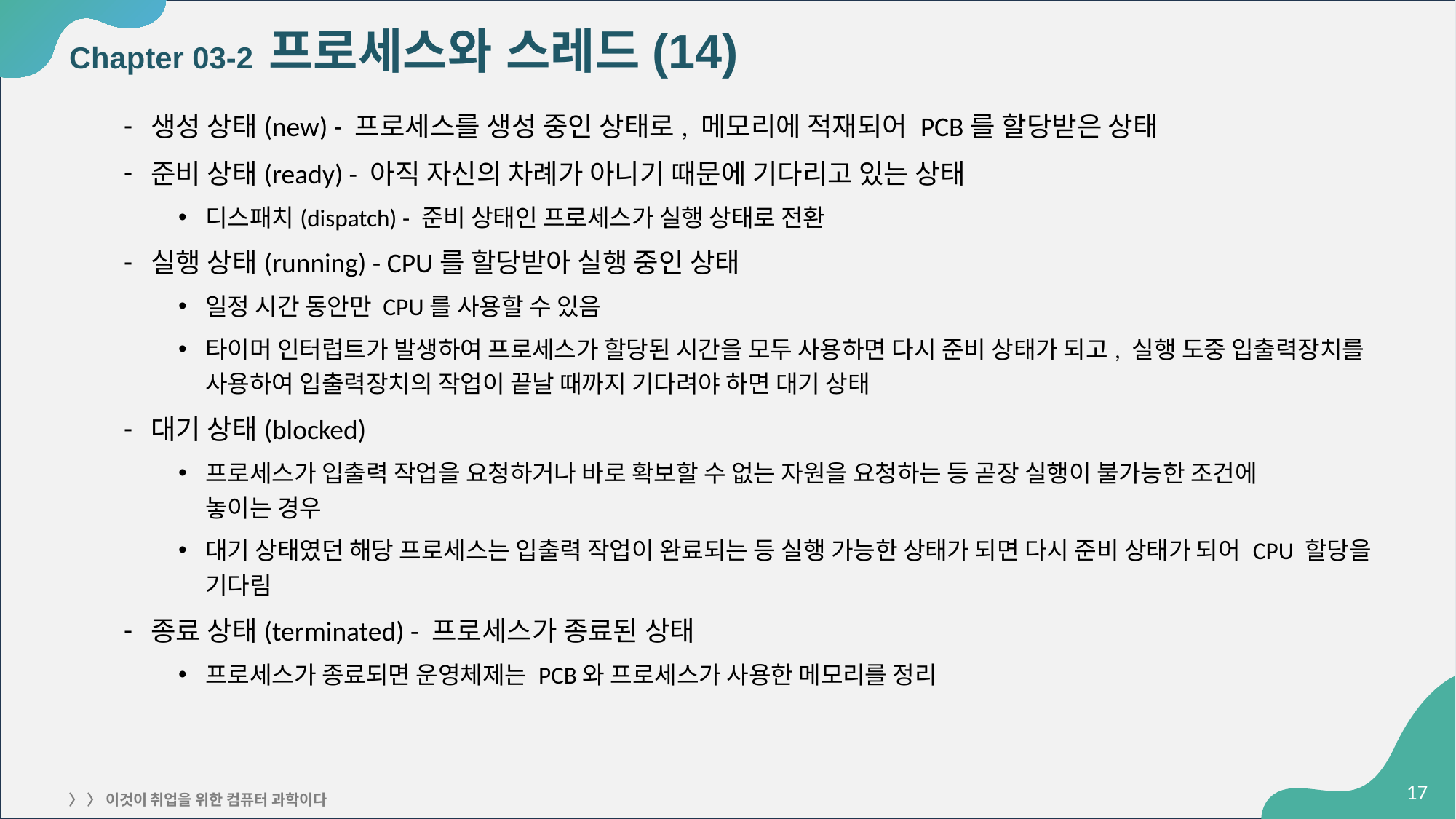

# Chapter 03-2 프로세스와 스레드(14)
생성 상태(new) - 프로세스를 생성 중인 상태로, 메모리에 적재되어 PCB를 할당받은 상태
준비 상태(ready) - 아직 자신의 차례가 아니기 때문에 기다리고 있는 상태
디스패치(dispatch) - 준비 상태인 프로세스가 실행 상태로 전환
실행 상태(running) - CPU를 할당받아 실행 중인 상태
일정 시간 동안만 CPU를 사용할 수 있음
타이머 인터럽트가 발생하여 프로세스가 할당된 시간을 모두 사용하면 다시 준비 상태가 되고, 실행 도중 입출력장치를 사용하여 입출력장치의 작업이 끝날 때까지 기다려야 하면 대기 상태
대기 상태(blocked)
프로세스가 입출력 작업을 요청하거나 바로 확보할 수 없는 자원을 요청하는 등 곧장 실행이 불가능한 조건에
놓이는 경우
대기 상태였던 해당 프로세스는 입출력 작업이 완료되는 등 실행 가능한 상태가 되면 다시 준비 상태가 되어 CPU 할당을 기다림
종료 상태(terminated) - 프로세스가 종료된 상태
프로세스가 종료되면 운영체제는 PCB와 프로세스가 사용한 메모리를 정리
17
〉 〉 이것이 취업을 위한 컴퓨터 과학이다